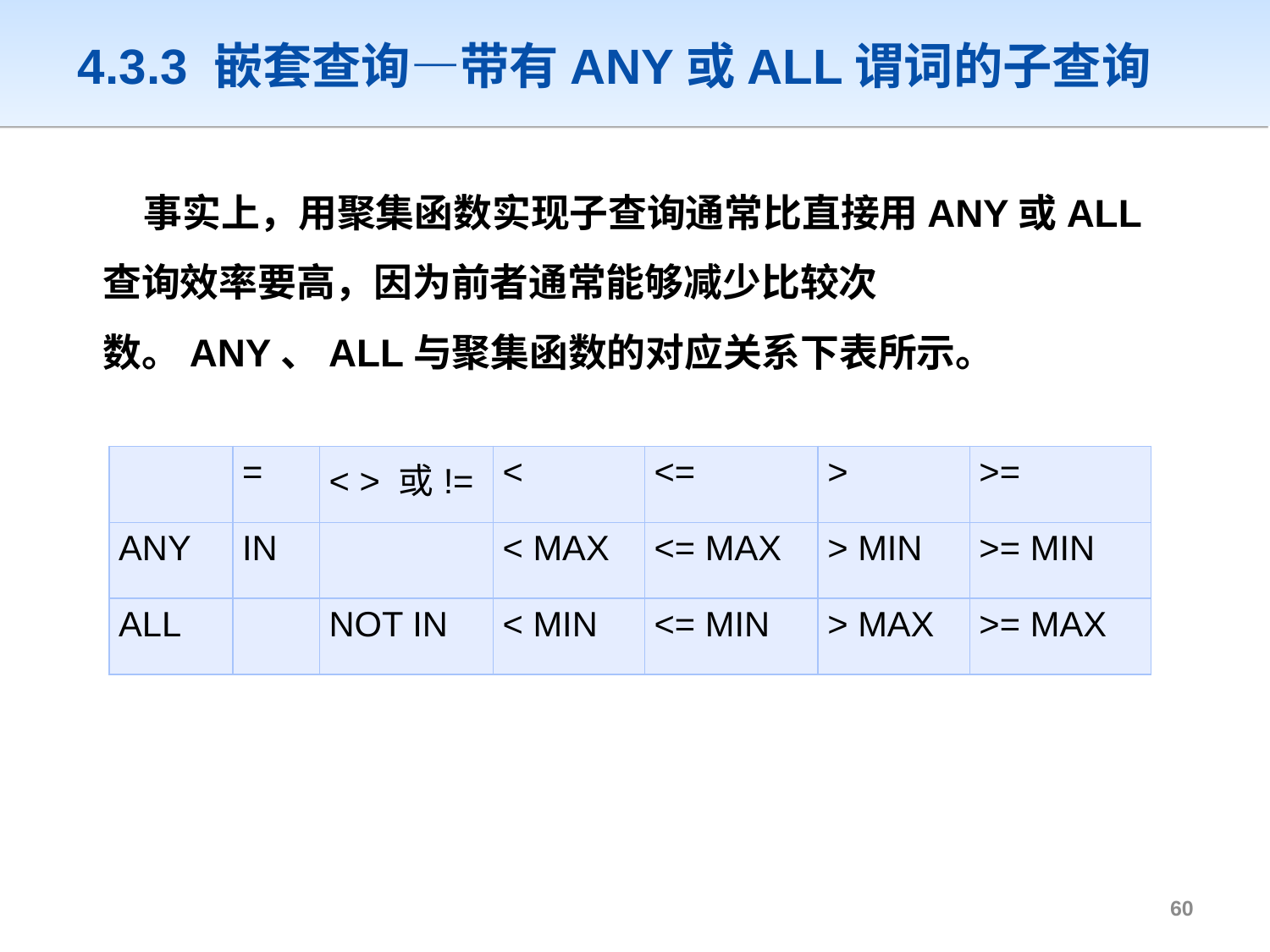

# 4.3.3 嵌套查询—带有ANY或ALL谓词的子查询
	    事实上，用聚集函数实现子查询通常比直接用ANY或ALL查询效率要高，因为前者通常能够减少比较次数。ANY、ALL与聚集函数的对应关系下表所示。

|  | = | < > 或!= | < | <= | > | >= |
| --- | --- | --- | --- | --- | --- | --- |
| ANY | IN |  | < MAX | <= MAX | > MIN | >= MIN |
| ALL |  | NOT IN | < MIN | <= MIN | > MAX | >= MAX |
60